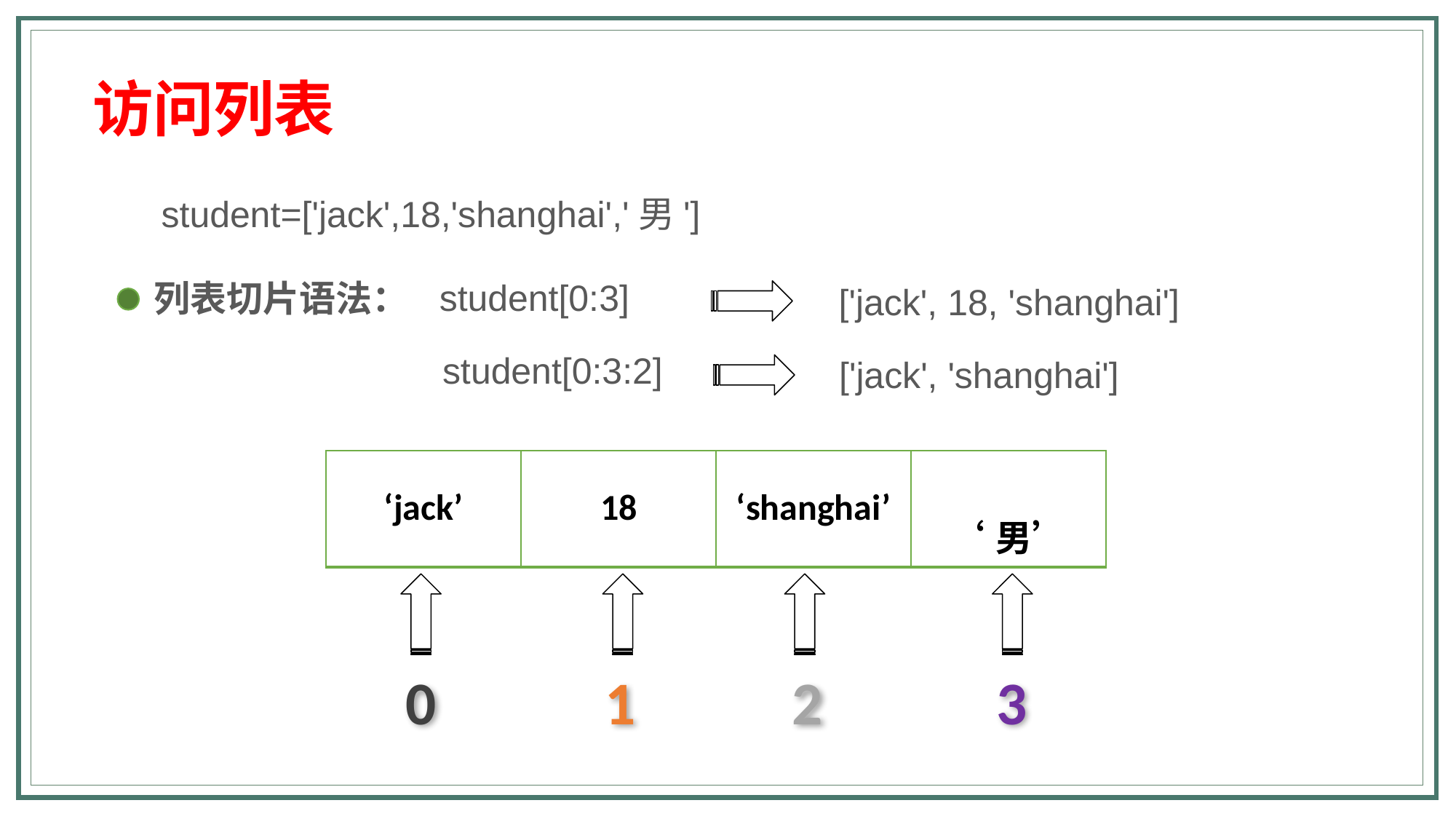

访问列表
student=['jack',18,'shanghai','男']
student[0:3]
列表切片语法：

['jack', 18, 'shanghai']

student[0:3:2]
['jack', 'shanghai']

| ‘jack’ | 18 | ‘shanghai’ | ‘男’ |
| --- | --- | --- | --- |

0
1
2
3